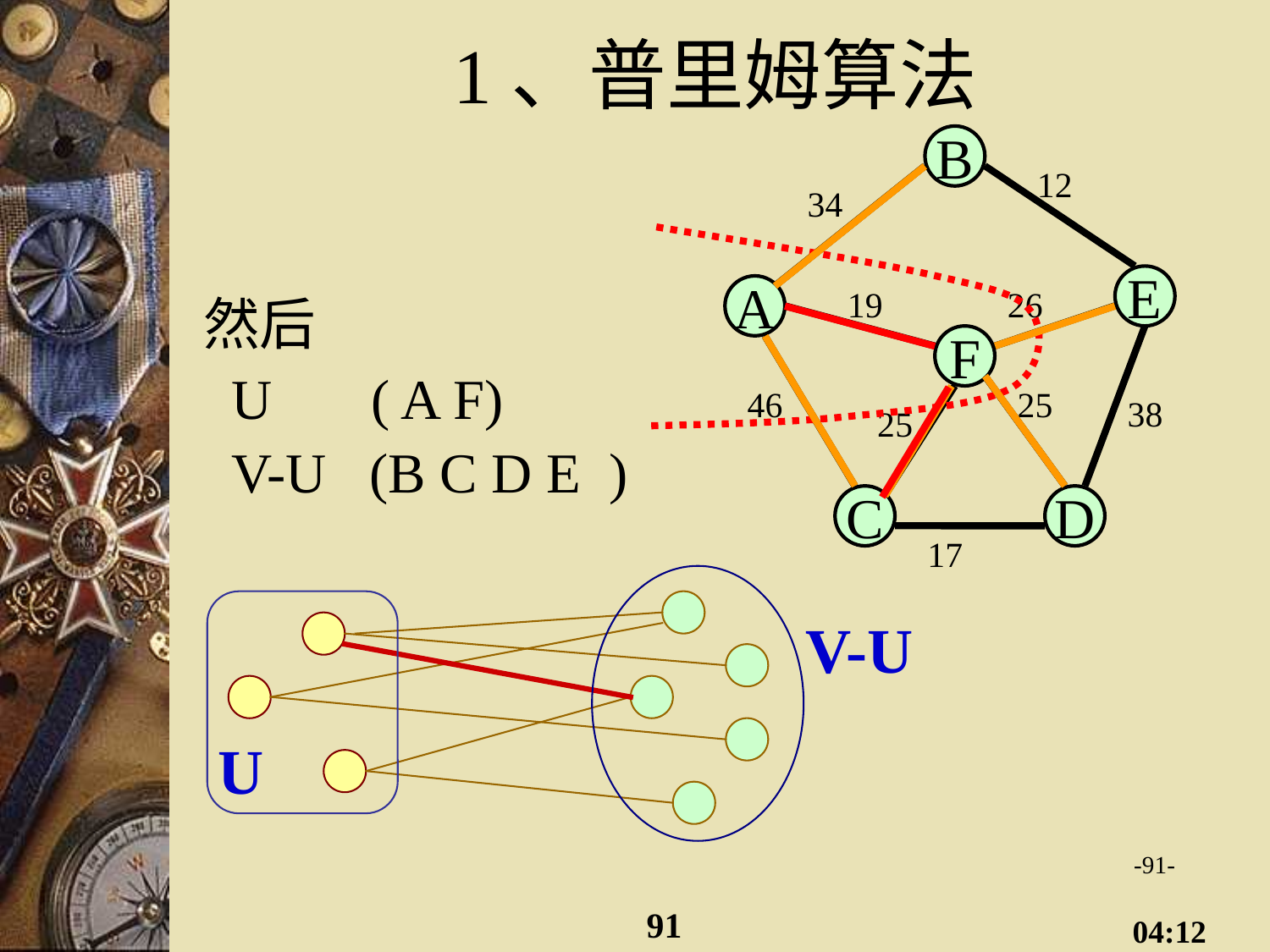

# 1、普里姆算法
B
12

34
E
A
19
26

F

46

25

38
25
C
D

17

然后
  U       ( A F)
  V-U   (B C D E  )

V-U

U

-91-